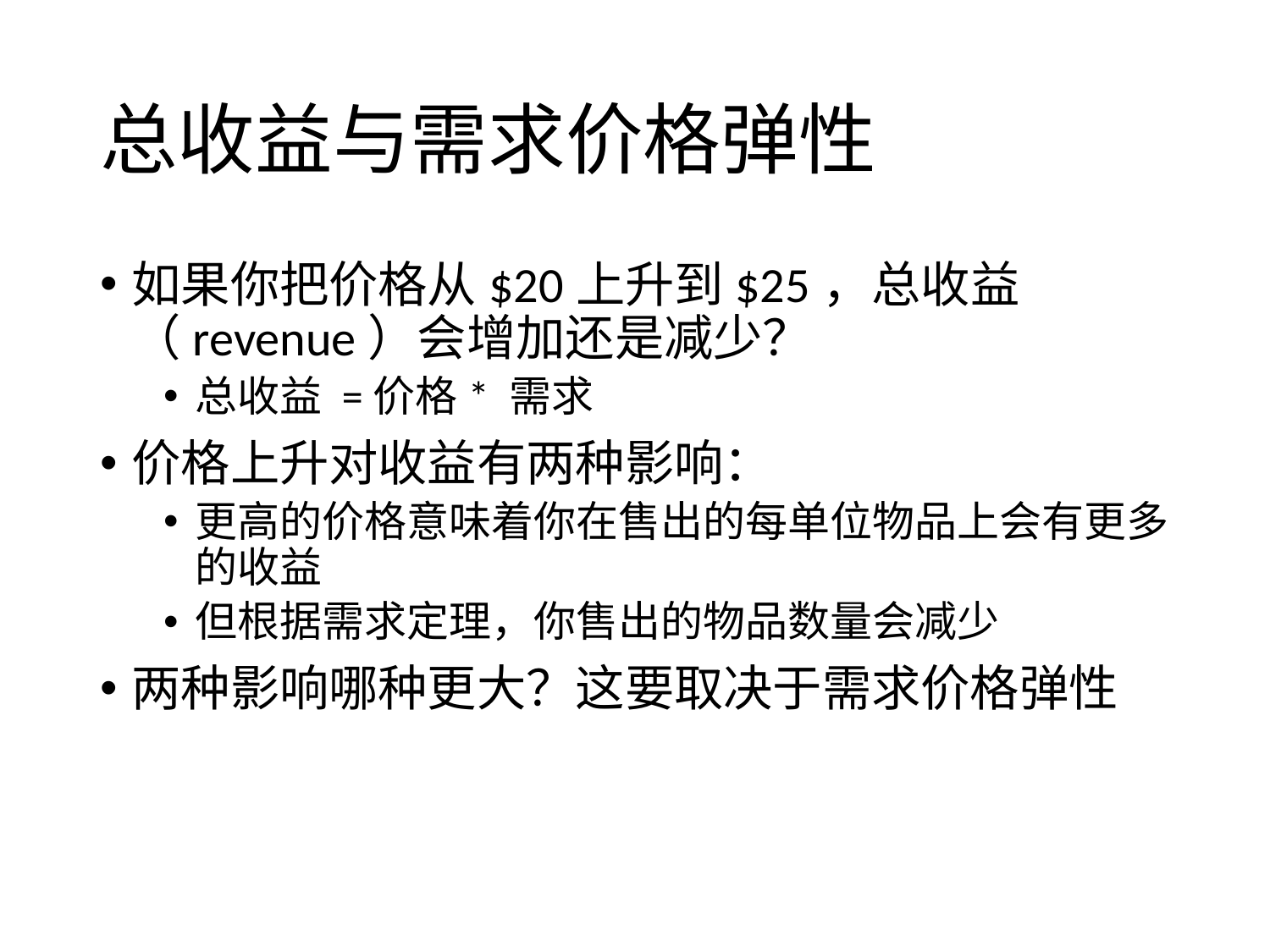

# 总收益与需求价格弹性
如果你把价格从$20上升到$25，总收益（revenue）会增加还是减少？
总收益 =价格* 需求
价格上升对收益有两种影响：
更高的价格意味着你在售出的每单位物品上会有更多的收益
但根据需求定理，你售出的物品数量会减少
两种影响哪种更大？这要取决于需求价格弹性